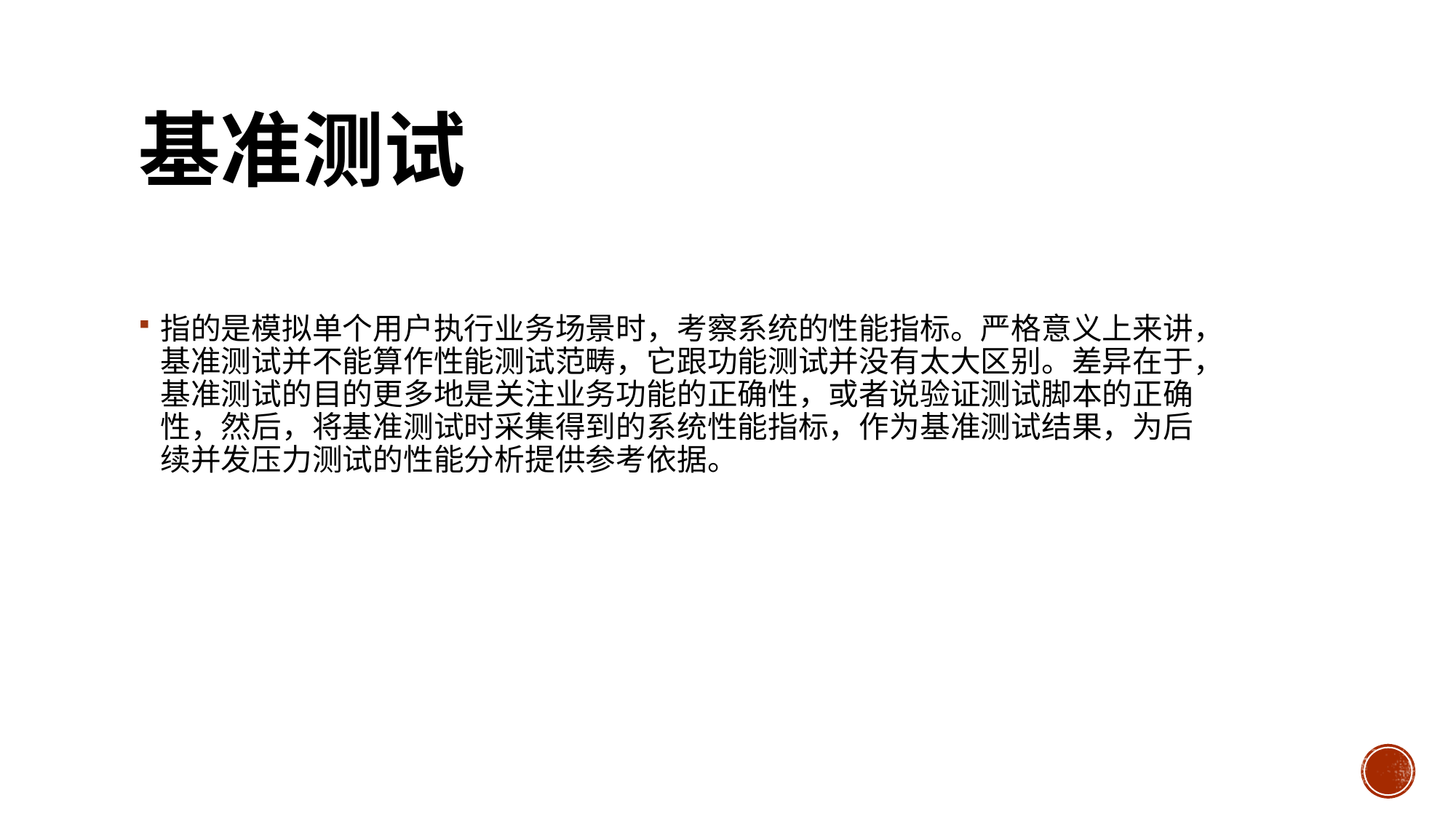

# 基准测试

指的是模拟单个用户执行业务场景时，考察系统的性能指标。严格意义上来讲，基准测试并不能算作性能测试范畴，它跟功能测试并没有太大区别。差异在于，基准测试的目的更多地是关注业务功能的正确性，或者说验证测试脚本的正确性，然后，将基准测试时采集得到的系统性能指标，作为基准测试结果，为后续并发压力测试的性能分析提供参考依据。